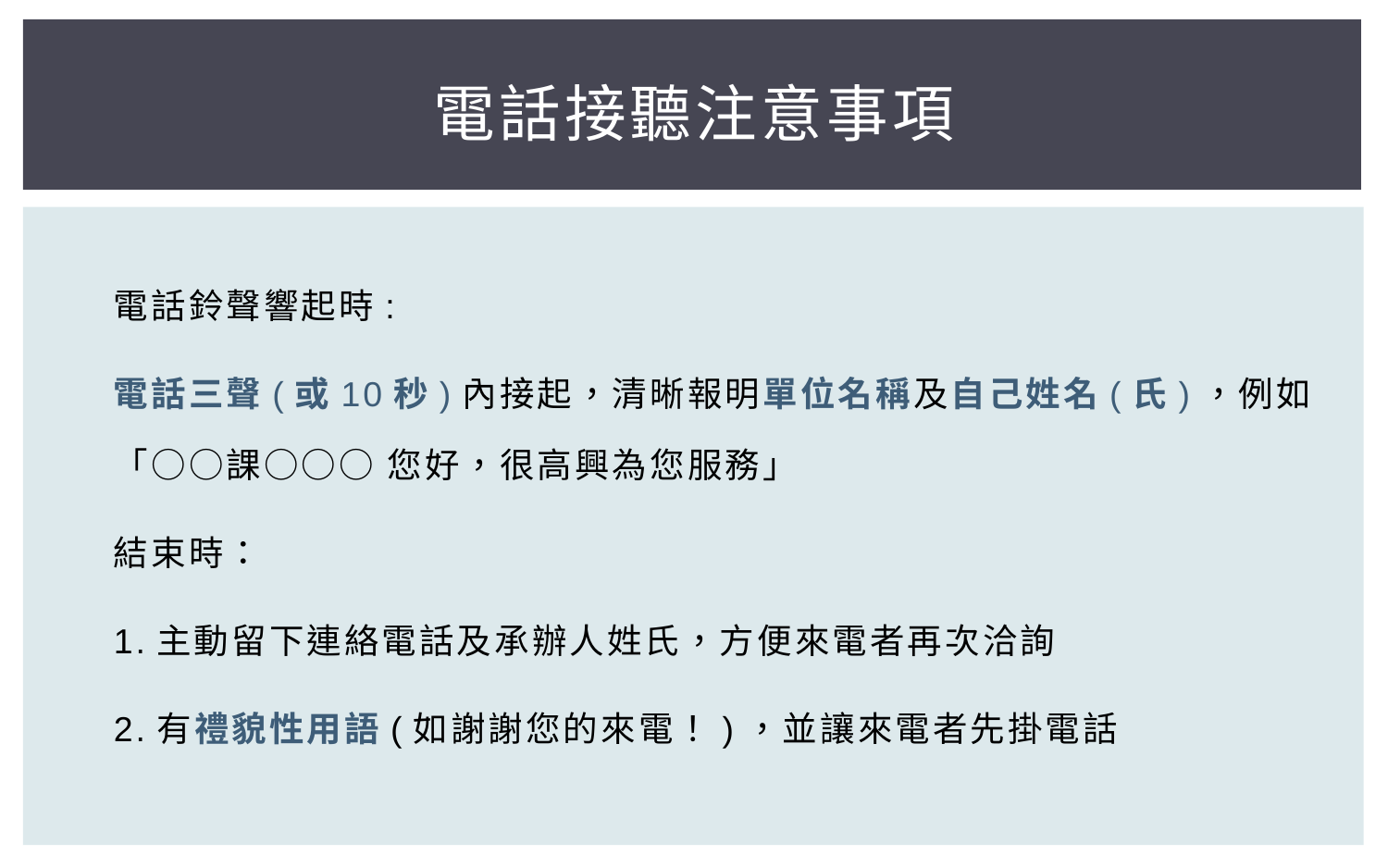

# 電話接聽注意事項
電話鈴聲響起時:
電話三聲(或10秒)內接起，清晰報明單位名稱及自己姓名(氏)，例如「○○課○○○ 您好，很高興為您服務」
結束時：
1.主動留下連絡電話及承辦人姓氏，方便來電者再次洽詢
2.有禮貌性用語(如謝謝您的來電！)，並讓來電者先掛電話